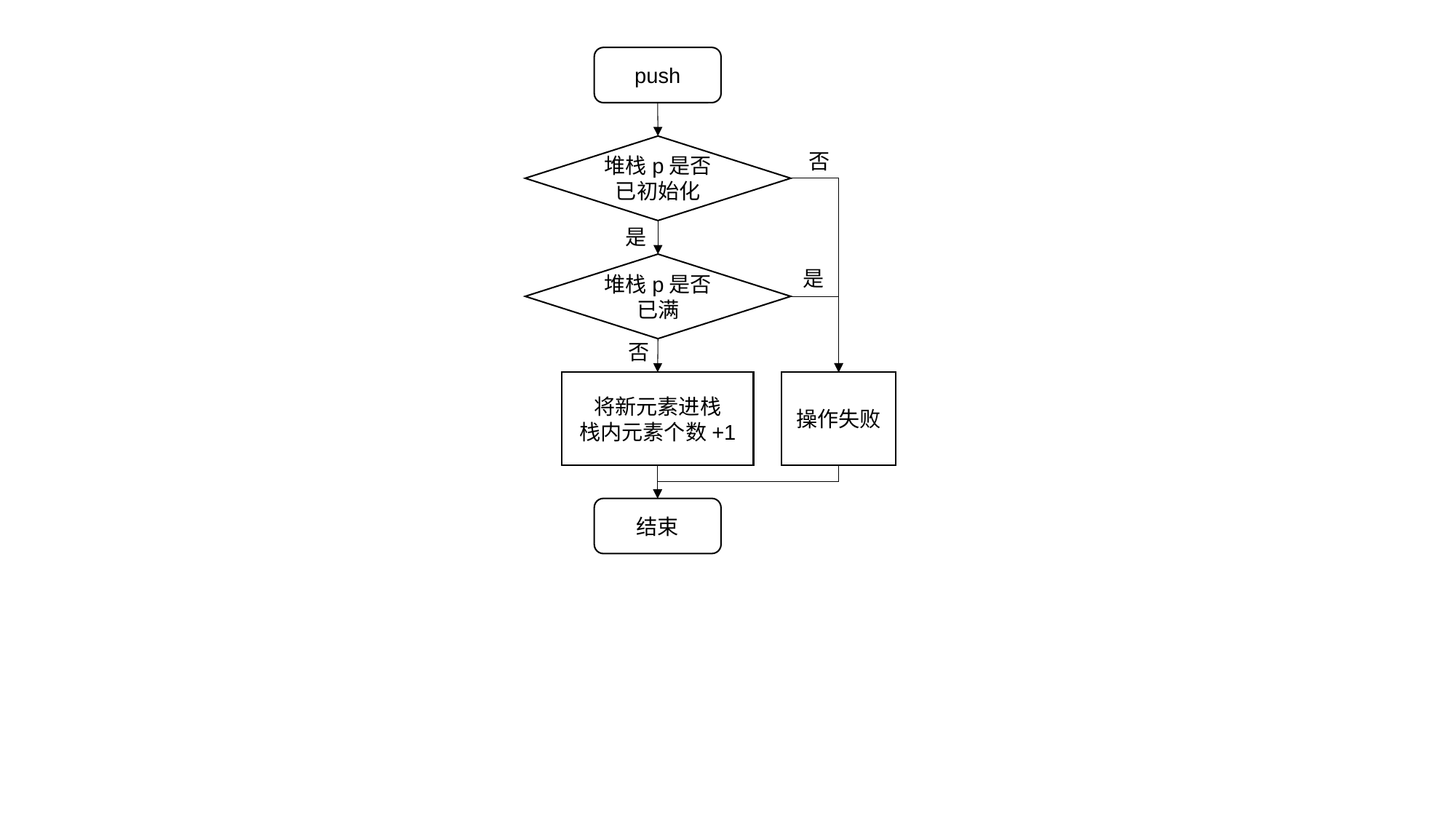

push
堆栈p是否已初始化
否
是
堆栈p是否
已满
是
否
将新元素进栈
栈内元素个数+1
操作失败
结束